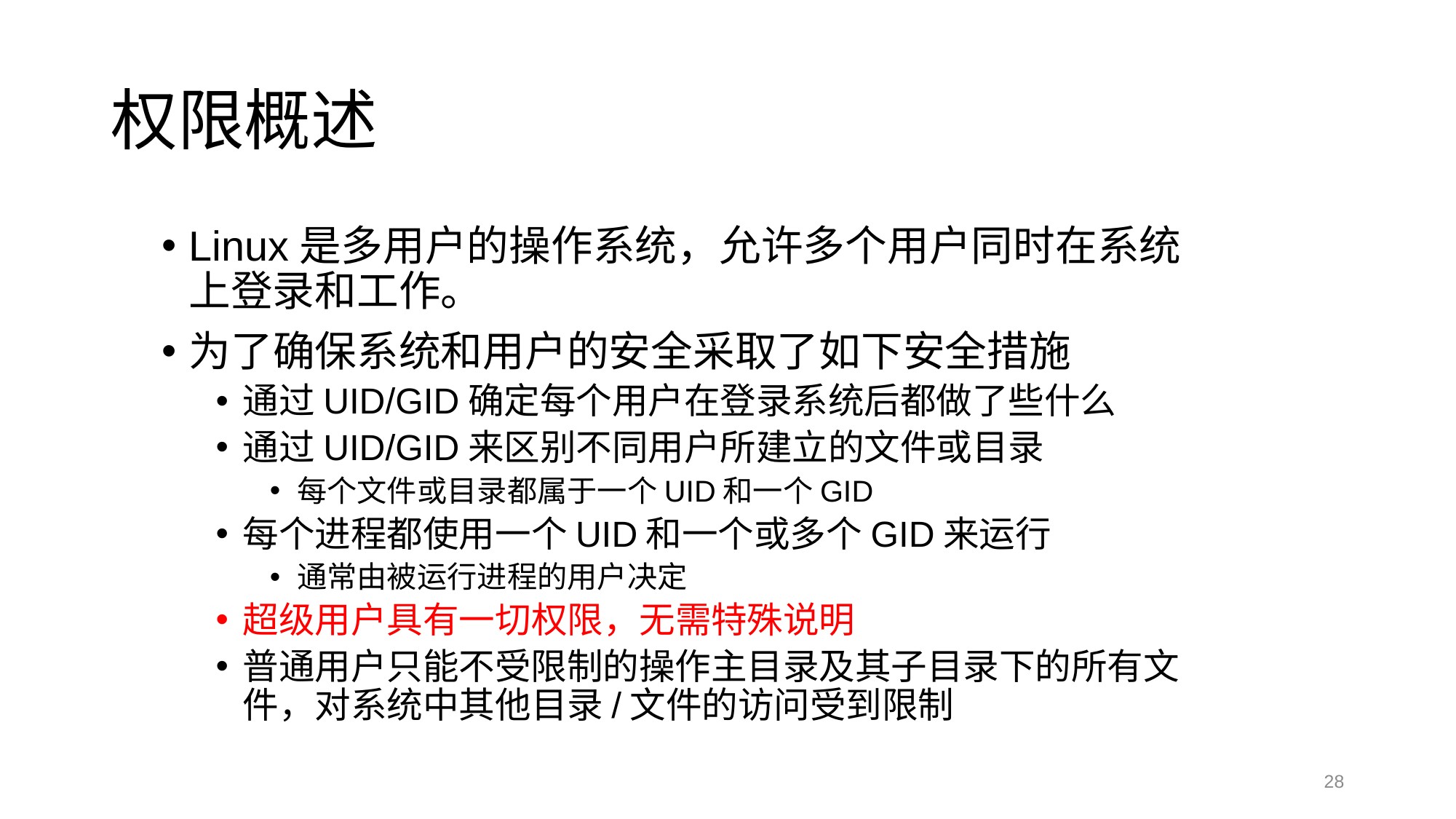

# 权限概述
Linux是多用户的操作系统，允许多个用户同时在系统上登录和工作。
为了确保系统和用户的安全采取了如下安全措施
通过UID/GID确定每个用户在登录系统后都做了些什么
通过UID/GID来区别不同用户所建立的文件或目录
每个文件或目录都属于一个UID和一个GID
每个进程都使用一个UID和一个或多个GID来运行
通常由被运行进程的用户决定
超级用户具有一切权限，无需特殊说明
普通用户只能不受限制的操作主目录及其子目录下的所有文件，对系统中其他目录/文件的访问受到限制

28